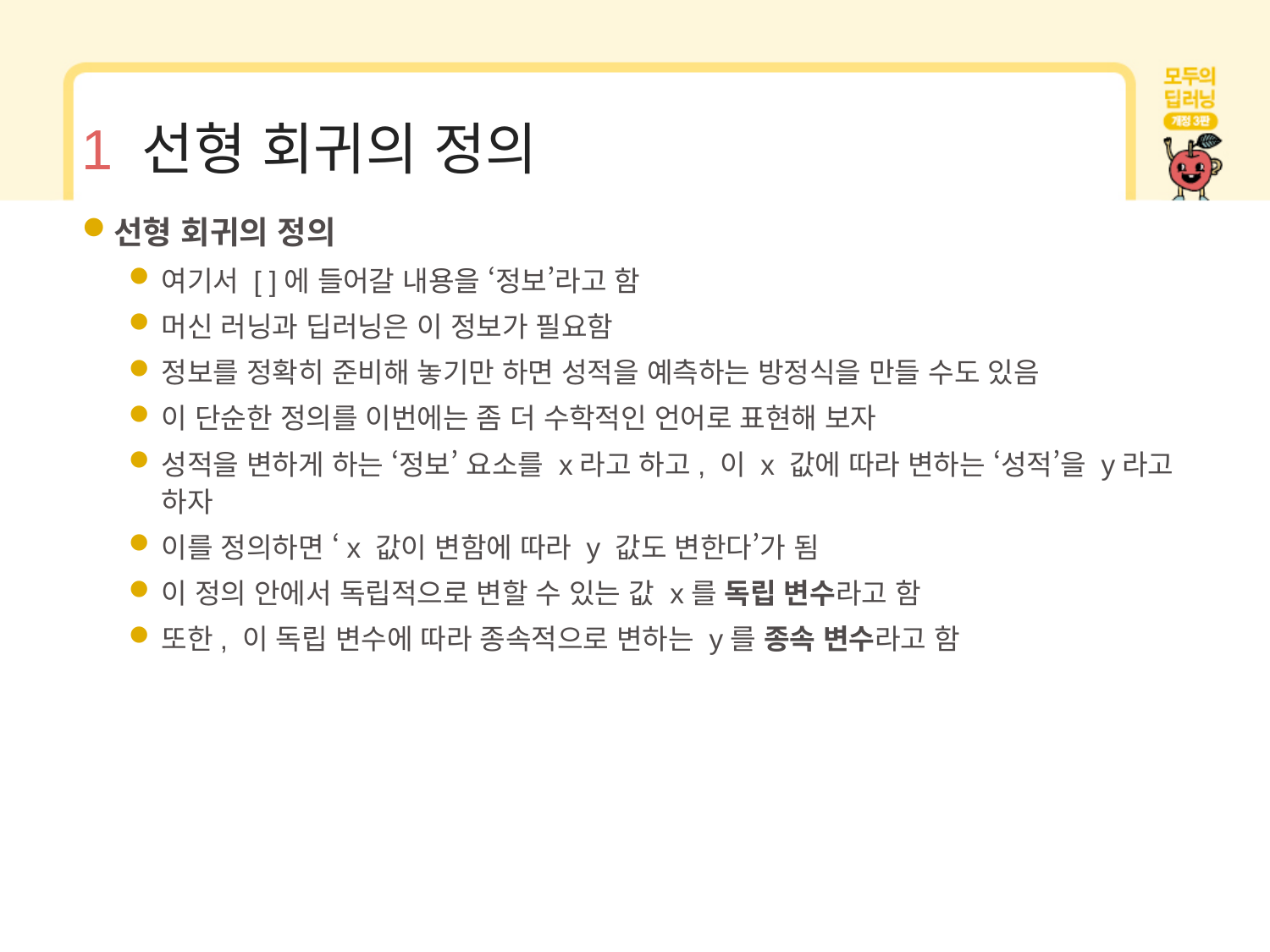

# 1 선형 회귀의 정의
선형 회귀의 정의
여기서 [ ]에 들어갈 내용을 ‘정보’라고 함
머신 러닝과 딥러닝은 이 정보가 필요함
정보를 정확히 준비해 놓기만 하면 성적을 예측하는 방정식을 만들 수도 있음
이 단순한 정의를 이번에는 좀 더 수학적인 언어로 표현해 보자
성적을 변하게 하는 ‘정보’ 요소를 x라고 하고, 이 x 값에 따라 변하는 ‘성적’을 y라고 하자
이를 정의하면 ‘x 값이 변함에 따라 y 값도 변한다’가 됨
이 정의 안에서 독립적으로 변할 수 있는 값 x를 독립 변수라고 함
또한, 이 독립 변수에 따라 종속적으로 변하는 y를 종속 변수라고 함